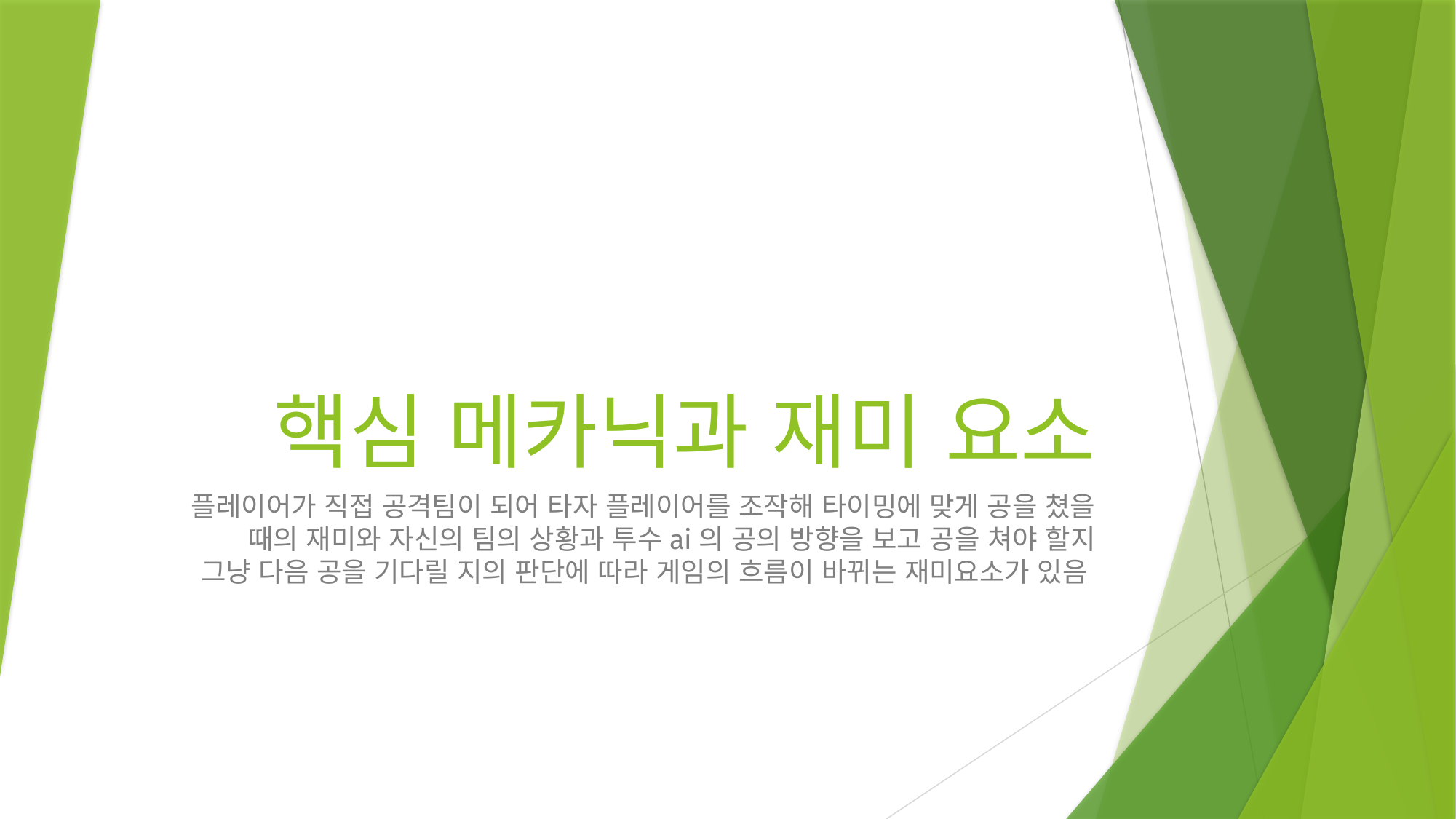

# 핵심 메카닉과 재미 요소
플레이어가 직접 공격팀이 되어 타자 플레이어를 조작해 타이밍에 맞게 공을 쳤을 때의 재미와 자신의 팀의 상황과 투수ai의 공의 방향을 보고 공을 쳐야 할지 그냥 다음 공을 기다릴 지의 판단에 따라 게임의 흐름이 바뀌는 재미요소가 있음